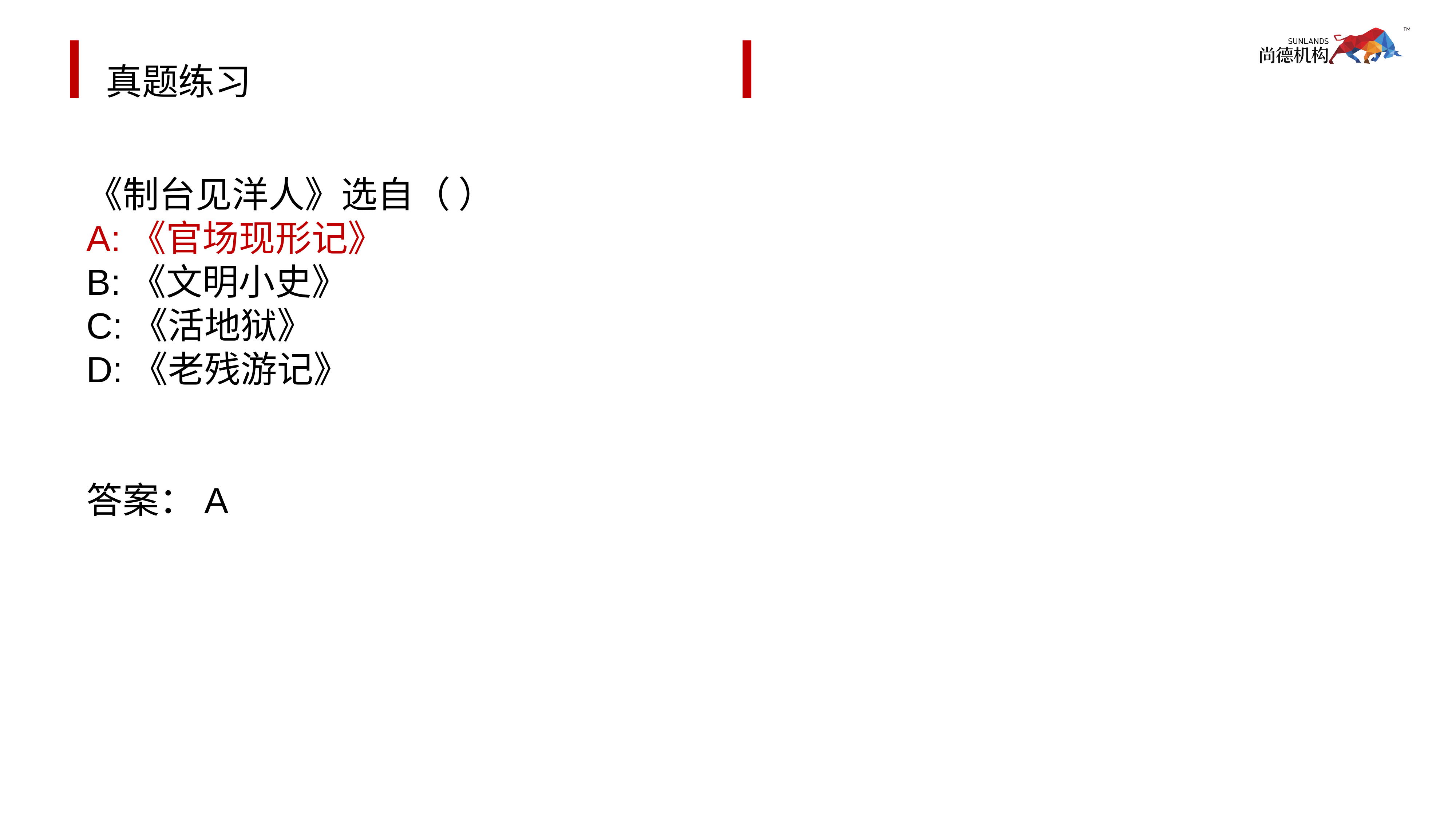

# 真题练习
《制台见洋人》选自（ ）
A:《官场现形记》
B:《文明小史》
C:《活地狱》
D:《老残游记》

答案：A